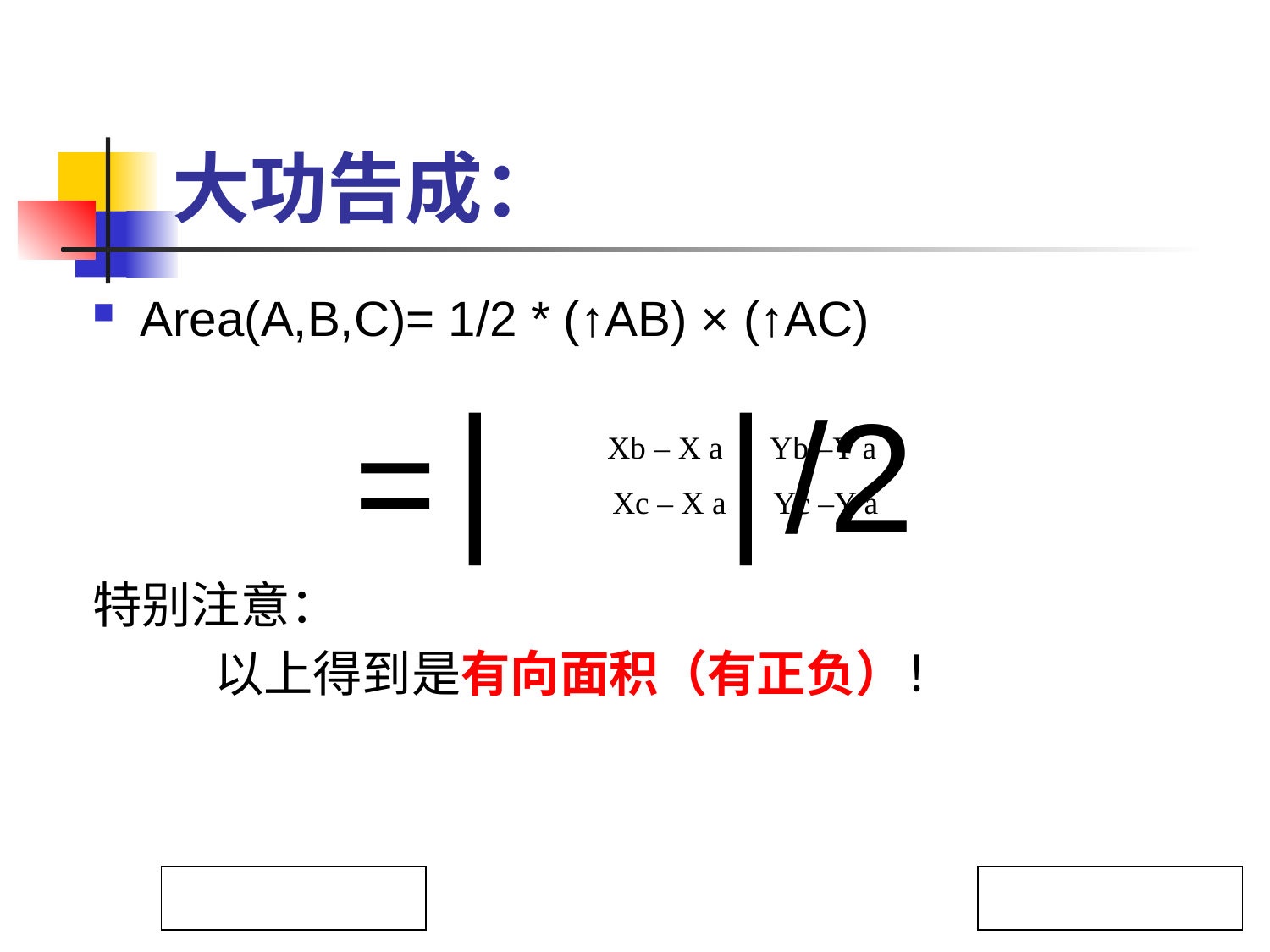

# 大功告成：
Area(A,B,C)= 1/2 * (↑AB) × (↑AC)
                   =∣           ∣/2
特别注意：
          以上得到是有向面积（有正负）！
Xb – X a      Yb –Y a
Xc – X a      Yc –Y a

22